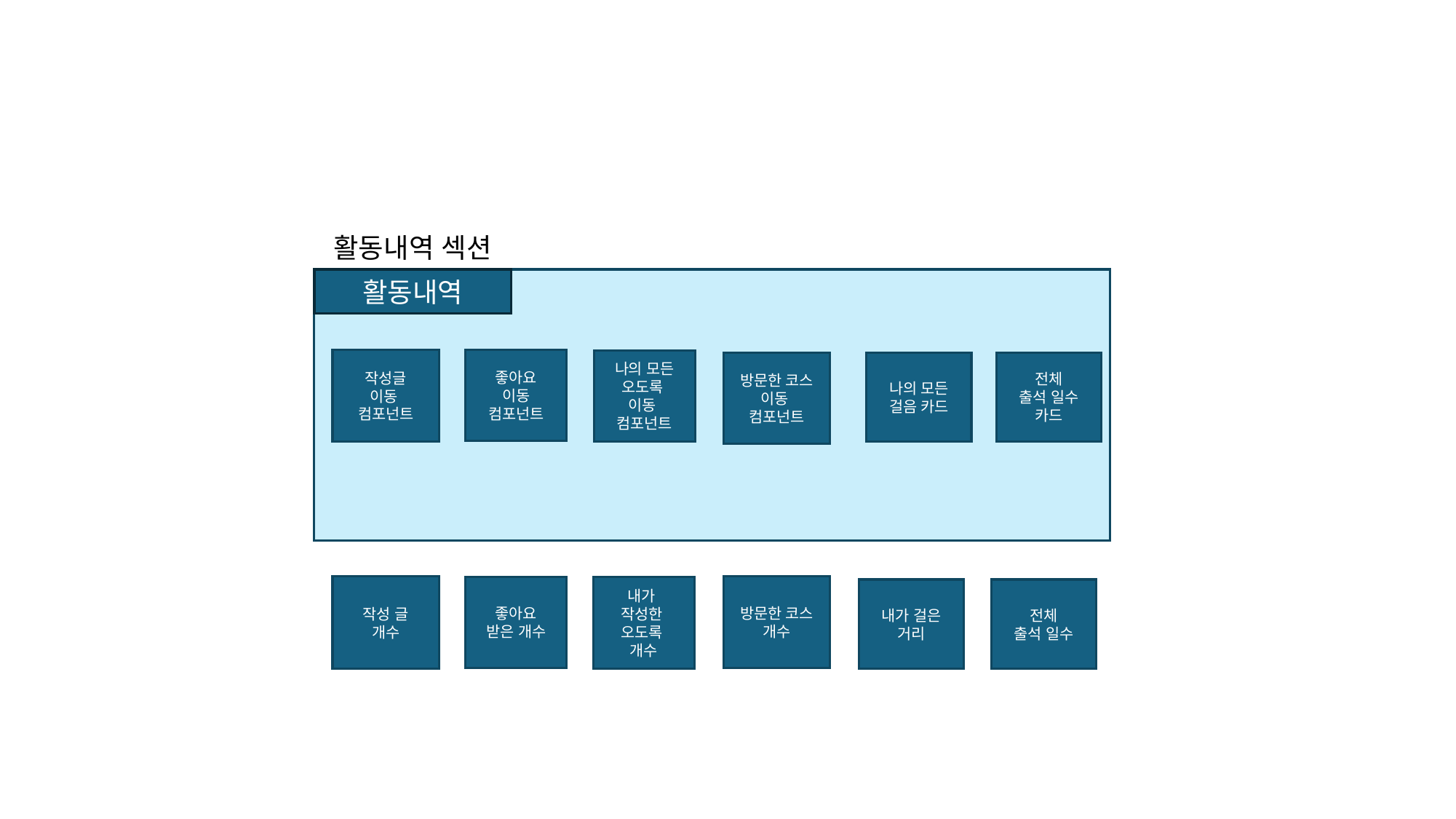

활동내역 섹션

활동내역
작성글
이동
컴포넌트
좋아요
이동 컴포넌트
나의 모든 오도록
이동
컴포넌트
방문한 코스
이동
컴포넌트
나의 모든 걸음 카드
전체
출석 일수 카드
작성 글
개수
방문한 코스
개수
좋아요
받은 개수
내가
작성한
오도록
개수
내가 걸은 거리
전체
출석 일수